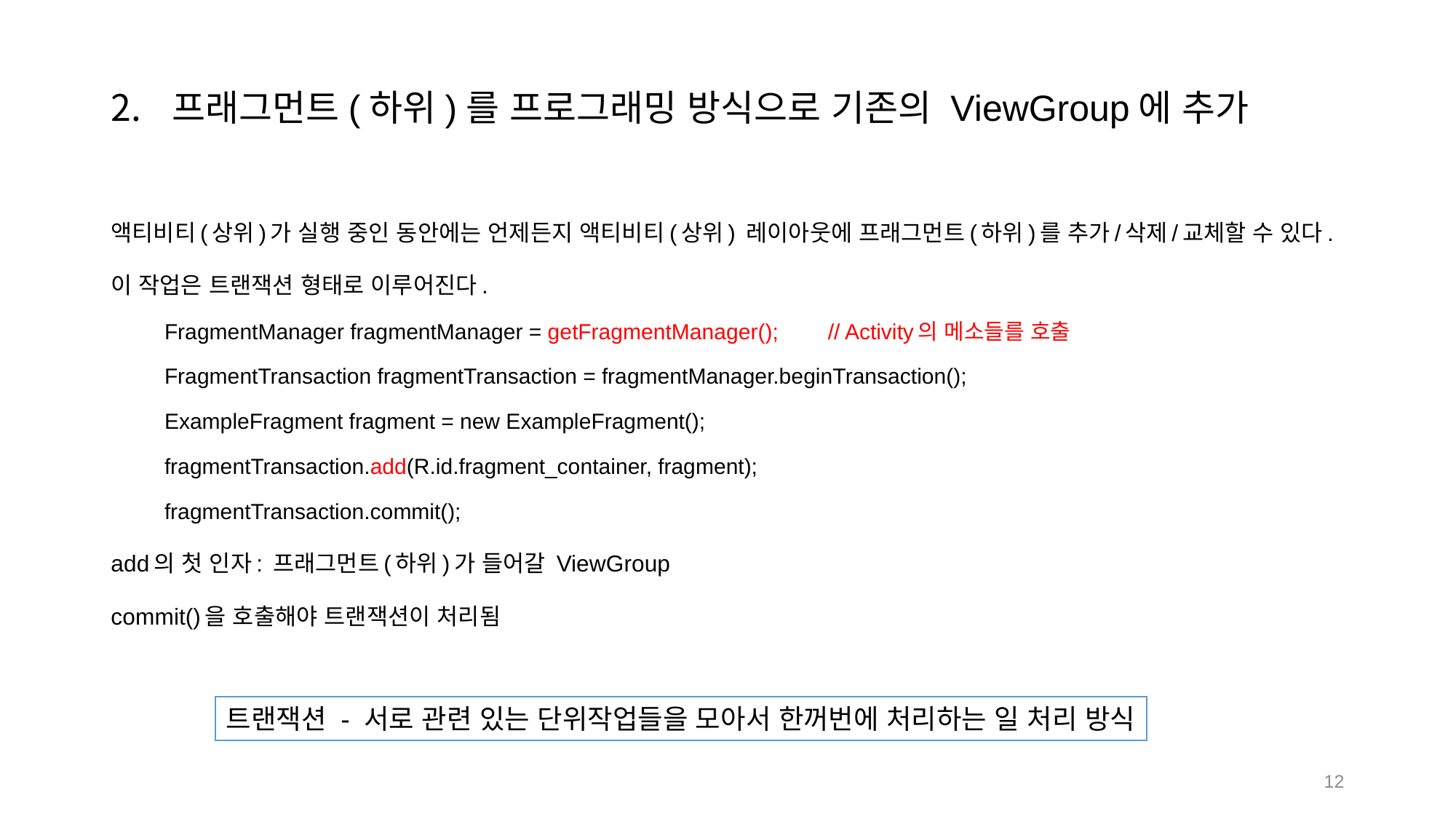

# 프래그먼트(하위)를 프로그래밍 방식으로 기존의 ViewGroup에 추가
액티비티(상위)가 실행 중인 동안에는 언제든지 액티비티(상위) 레이아웃에 프래그먼트(하위)를 추가/삭제/교체할 수 있다.
이 작업은 트랜잭션 형태로 이루어진다.
FragmentManager fragmentManager = getFragmentManager();	// Activity의 메소들를 호출
FragmentTransaction fragmentTransaction = fragmentManager.beginTransaction();
ExampleFragment fragment = new ExampleFragment();
fragmentTransaction.add(R.id.fragment_container, fragment);
fragmentTransaction.commit();
add의 첫 인자: 프래그먼트(하위)가 들어갈 ViewGroup
commit()을 호출해야 트랜잭션이 처리됨
트랜잭션 - 서로 관련 있는 단위작업들을 모아서 한꺼번에 처리하는 일 처리 방식
12